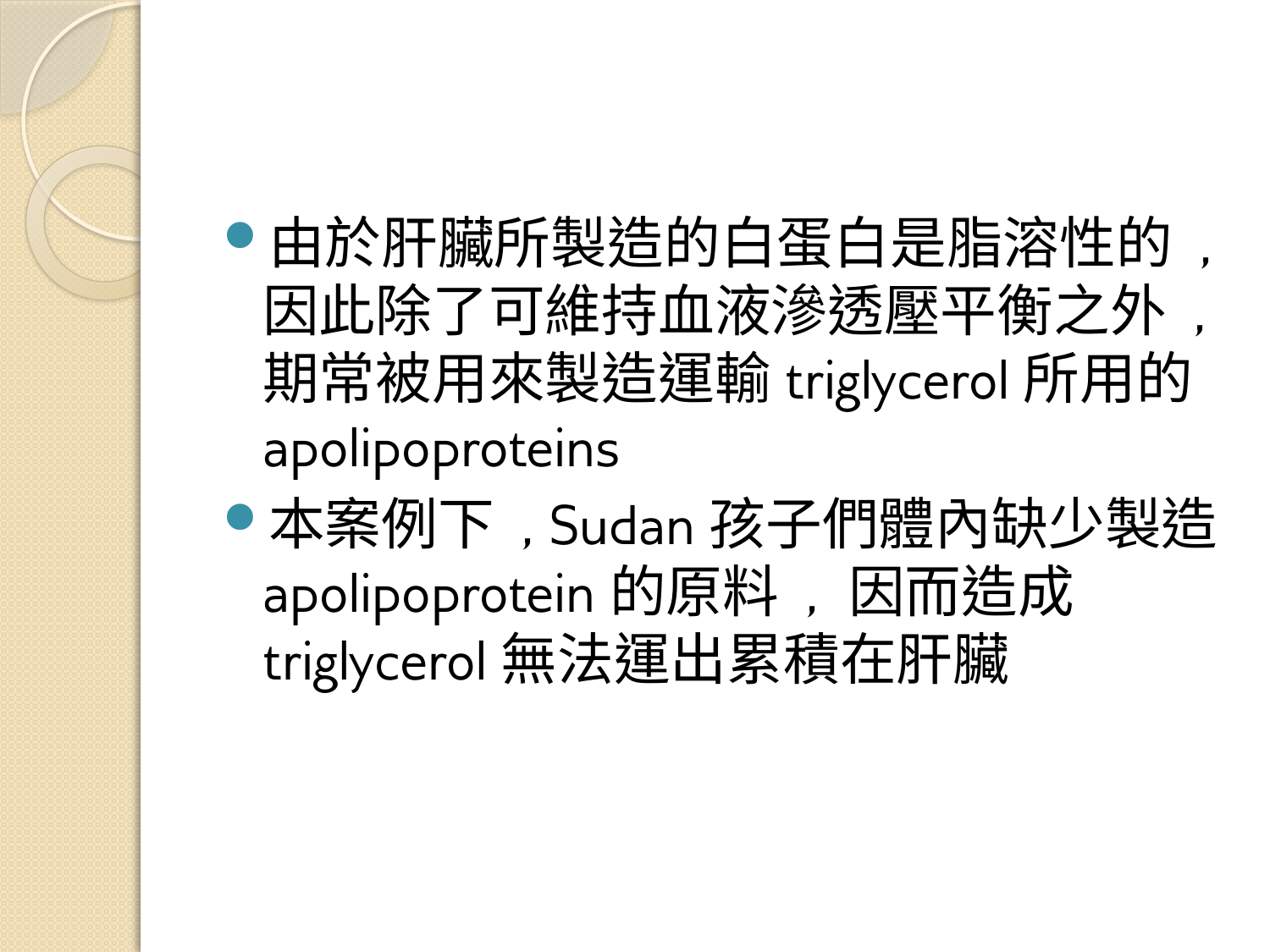

#
由於肝臟所製造的白蛋白是脂溶性的 , 因此除了可維持血液滲透壓平衡之外 , 期常被用來製造運輸triglycerol所用的apolipoproteins
本案例下 , Sudan孩子們體內缺少製造apolipoprotein的原料 , 因而造成triglycerol無法運出累積在肝臟